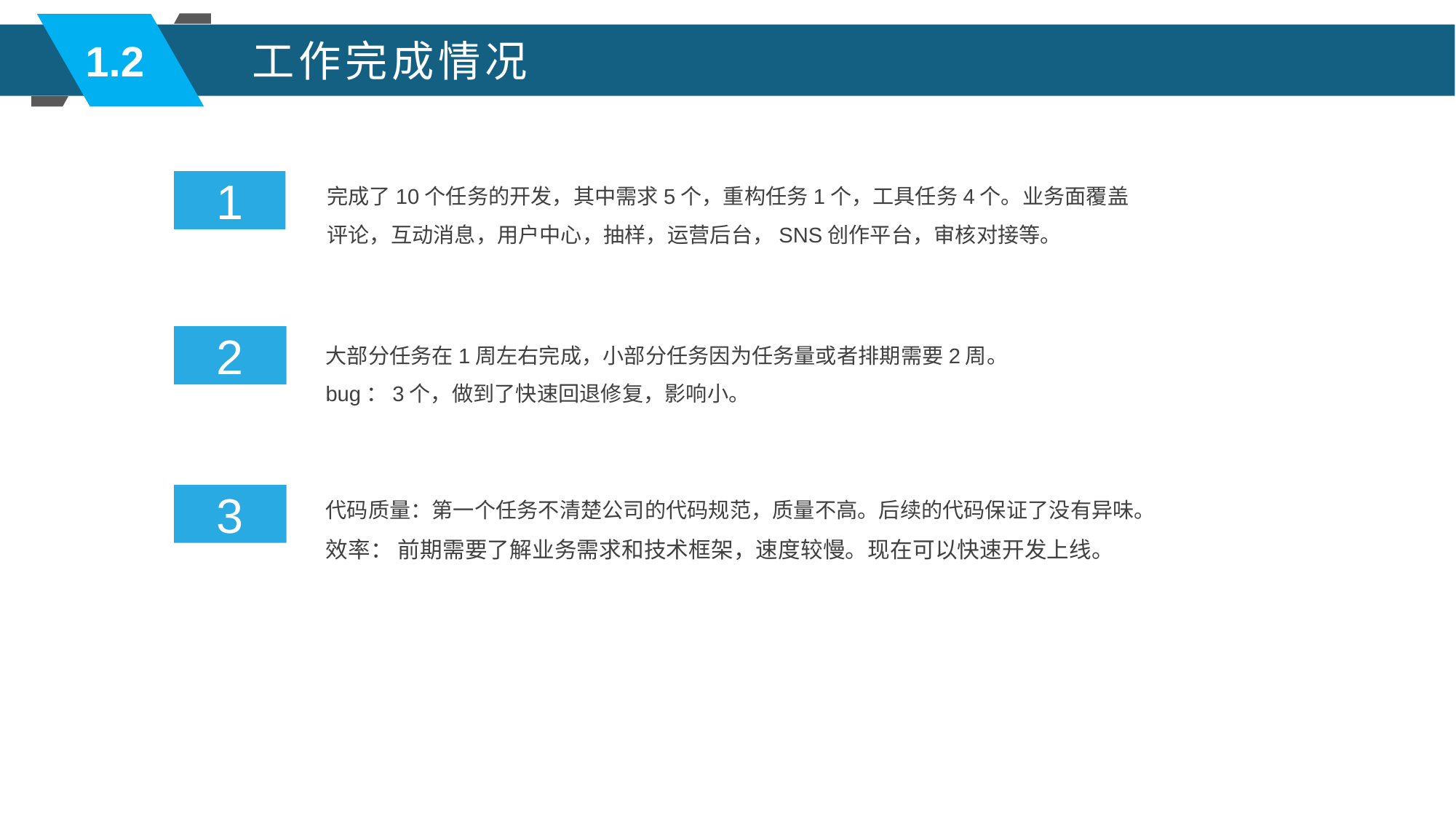

1.2
工作完成情况

完成了10个任务的开发，其中需求5个，重构任务1个，工具任务4个。业务面覆盖评论，互动消息，用户中心，抽样，运营后台，SNS创作平台，审核对接等。

1
大部分任务在1周左右完成，小部分任务因为任务量或者排期需要2周。
bug：3个，做到了快速回退修复，影响小。

2
代码质量：第一个任务不清楚公司的代码规范，质量不高。后续的代码保证了没有异味。
效率： 前期需要了解业务需求和技术框架，速度较慢。现在可以快速开发上线。
3